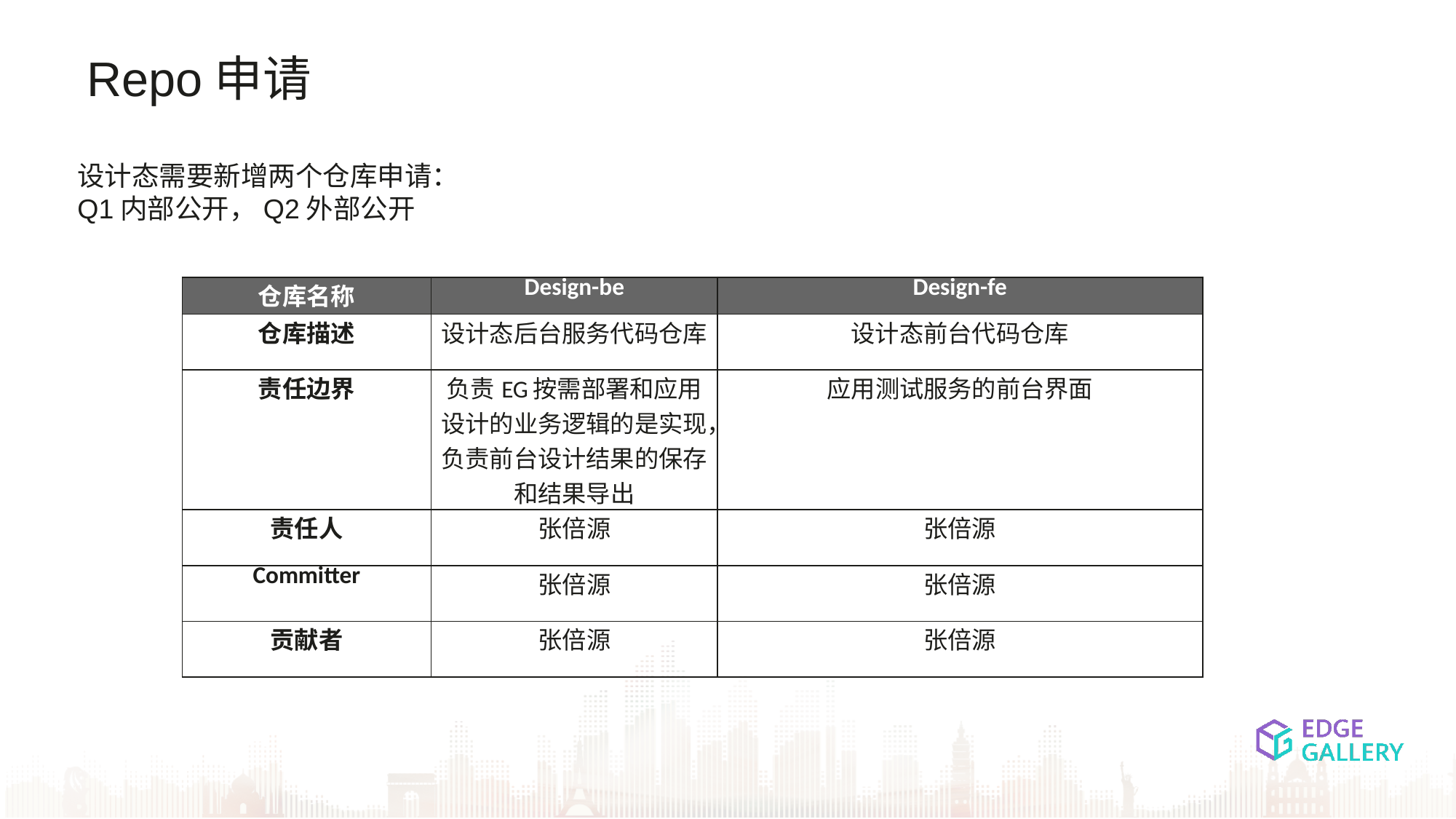

Repo申请
设计态需要新增两个仓库申请：
Q1内部公开，Q2外部公开
| 仓库名称 | Design-be | Design-fe |
| --- | --- | --- |
| 仓库描述 | 设计态后台服务代码仓库 | 设计态前台代码仓库 |
| 责任边界 | 负责EG按需部署和应用设计的业务逻辑的是实现，负责前台设计结果的保存和结果导出 | 应用测试服务的前台界面 |
| 责任人 | 张倍源 | 张倍源 |
| Committer | 张倍源 | 张倍源 |
| 贡献者 | 张倍源 | 张倍源 |